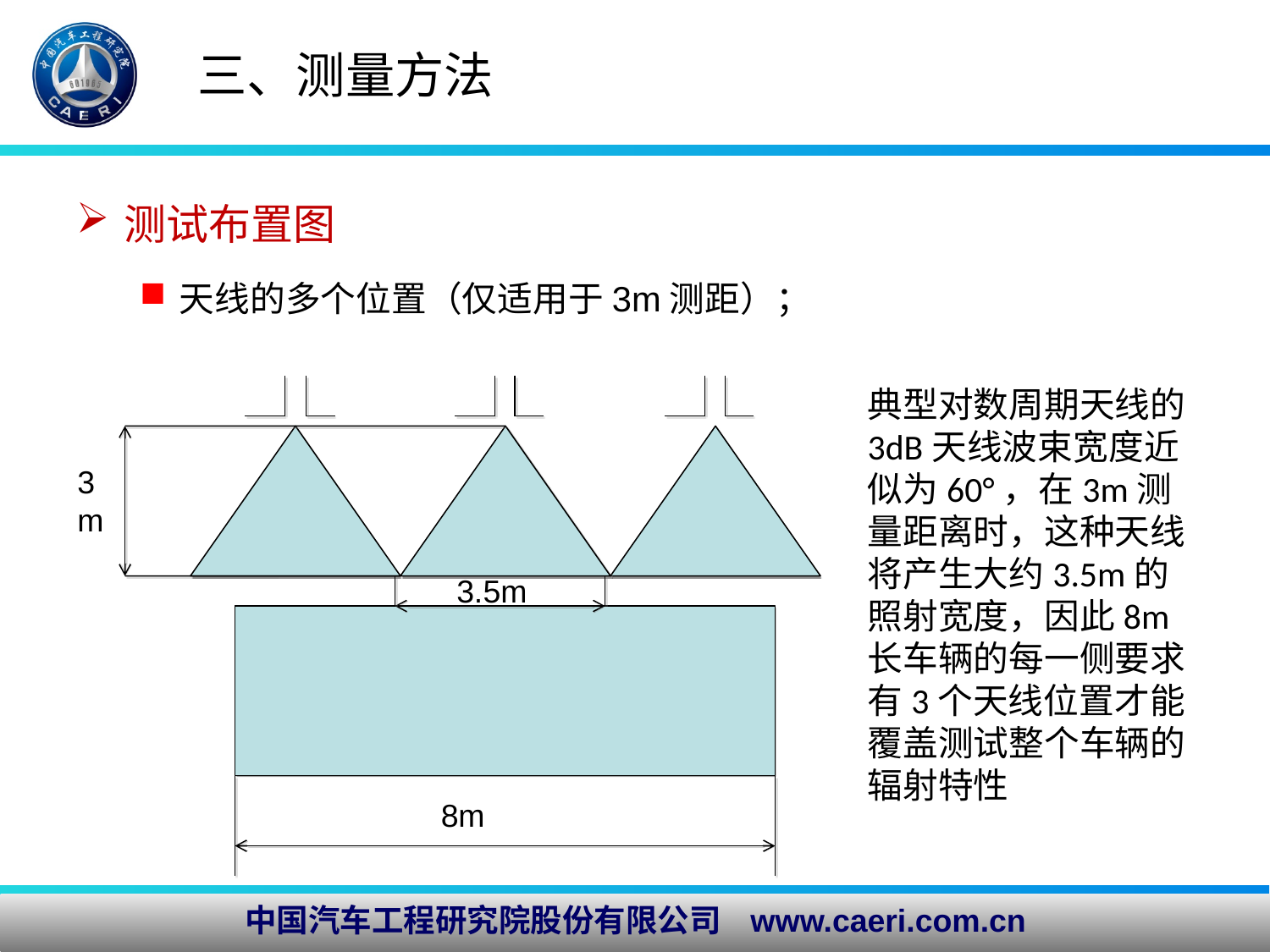

# 三、测量方法
测试布置图
天线的多个位置（仅适用于3m测距）；
典型对数周期天线的3dB天线波束宽度近似为60°，在3m测量距离时，这种天线将产生大约3.5m的照射宽度，因此8m长车辆的每一侧要求有3个天线位置才能覆盖测试整个车辆的辐射特性

3m
3.5m

8m